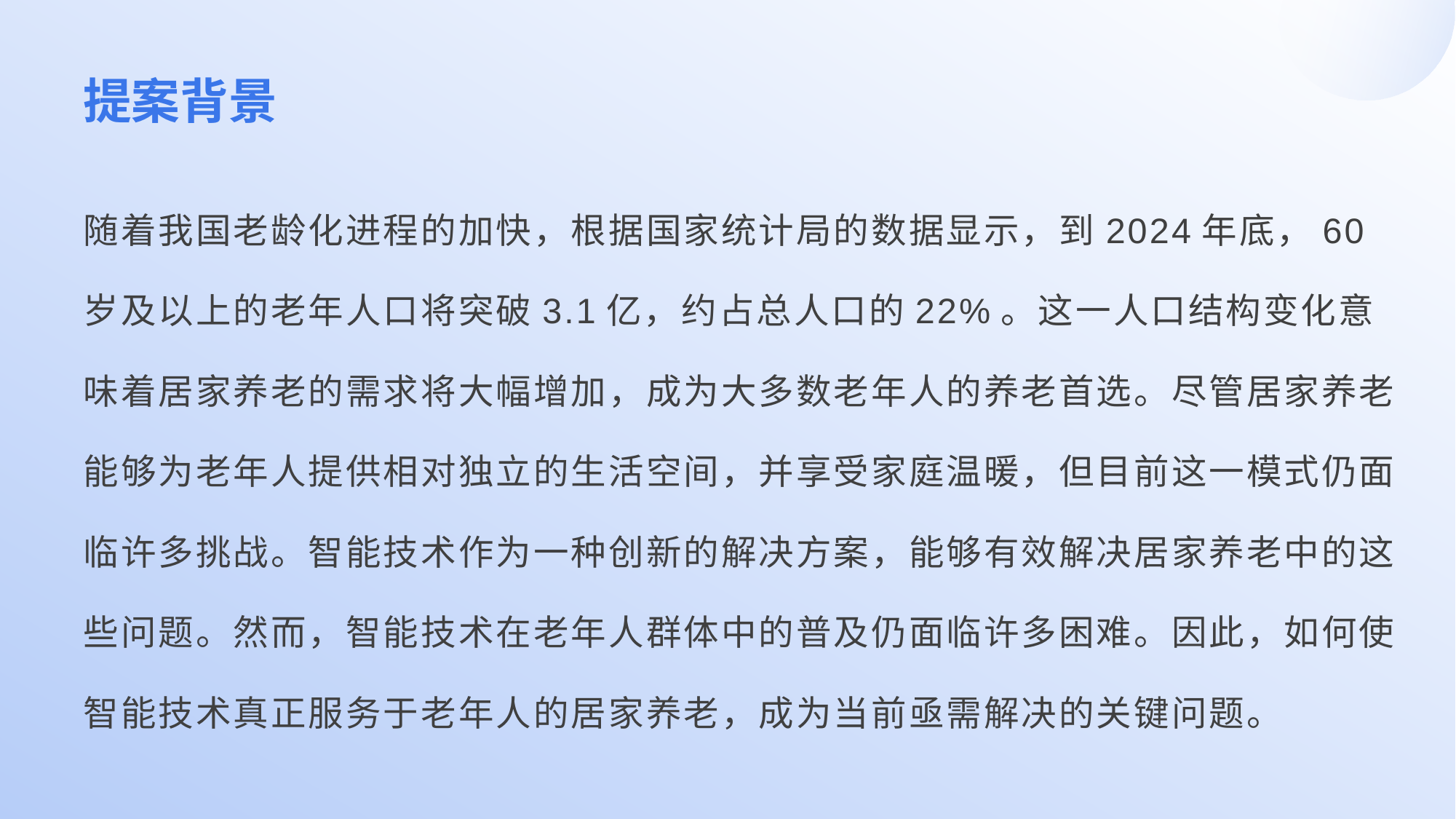

# 提案背景
随着我国老龄化进程的加快，根据国家统计局的数据显示，到2024年底，60岁及以上的老年人口将突破3.1亿，约占总人口的22%。这一人口结构变化意味着居家养老的需求将大幅增加，成为大多数老年人的养老首选。尽管居家养老能够为老年人提供相对独立的生活空间，并享受家庭温暖，但目前这一模式仍面临许多挑战。智能技术作为一种创新的解决方案，能够有效解决居家养老中的这些问题。然而，智能技术在老年人群体中的普及仍面临许多困难。因此，如何使智能技术真正服务于老年人的居家养老，成为当前亟需解决的关键问题。